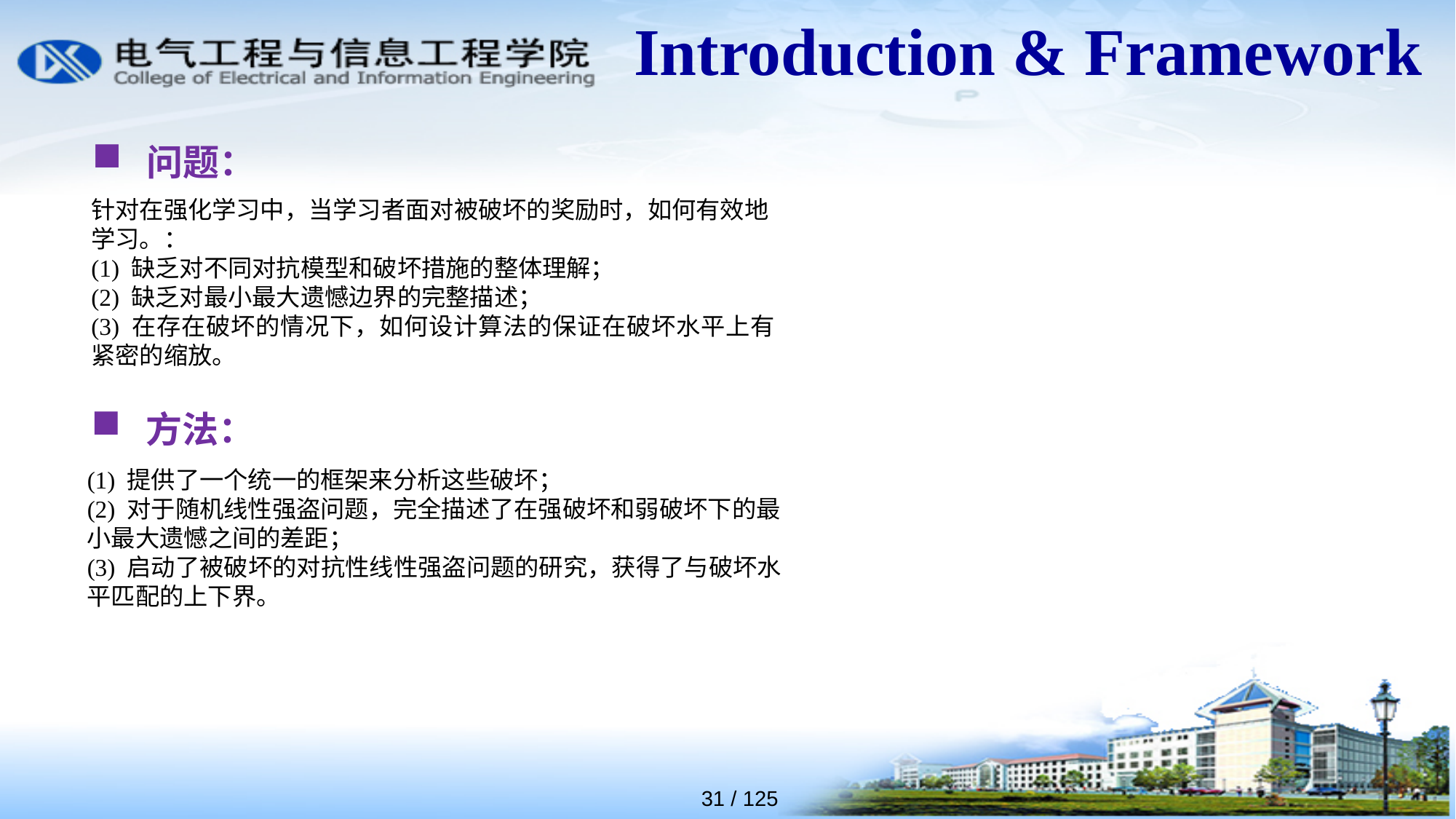

Introduction & Framework
问题：
针对在强化学习中，当学习者面对被破坏的奖励时，如何有效地学习。：
(1) 缺乏对不同对抗模型和破坏措施的整体理解；
(2) 缺乏对最小最大遗憾边界的完整描述；
(3) 在存在破坏的情况下，如何设计算法的保证在破坏水平上有紧密的缩放。
方法：
(1) 提供了一个统一的框架来分析这些破坏；
(2) 对于随机线性强盗问题，完全描述了在强破坏和弱破坏下的最小最大遗憾之间的差距；
(3) 启动了被破坏的对抗性线性强盗问题的研究，获得了与破坏水平匹配的上下界。
31 / 125